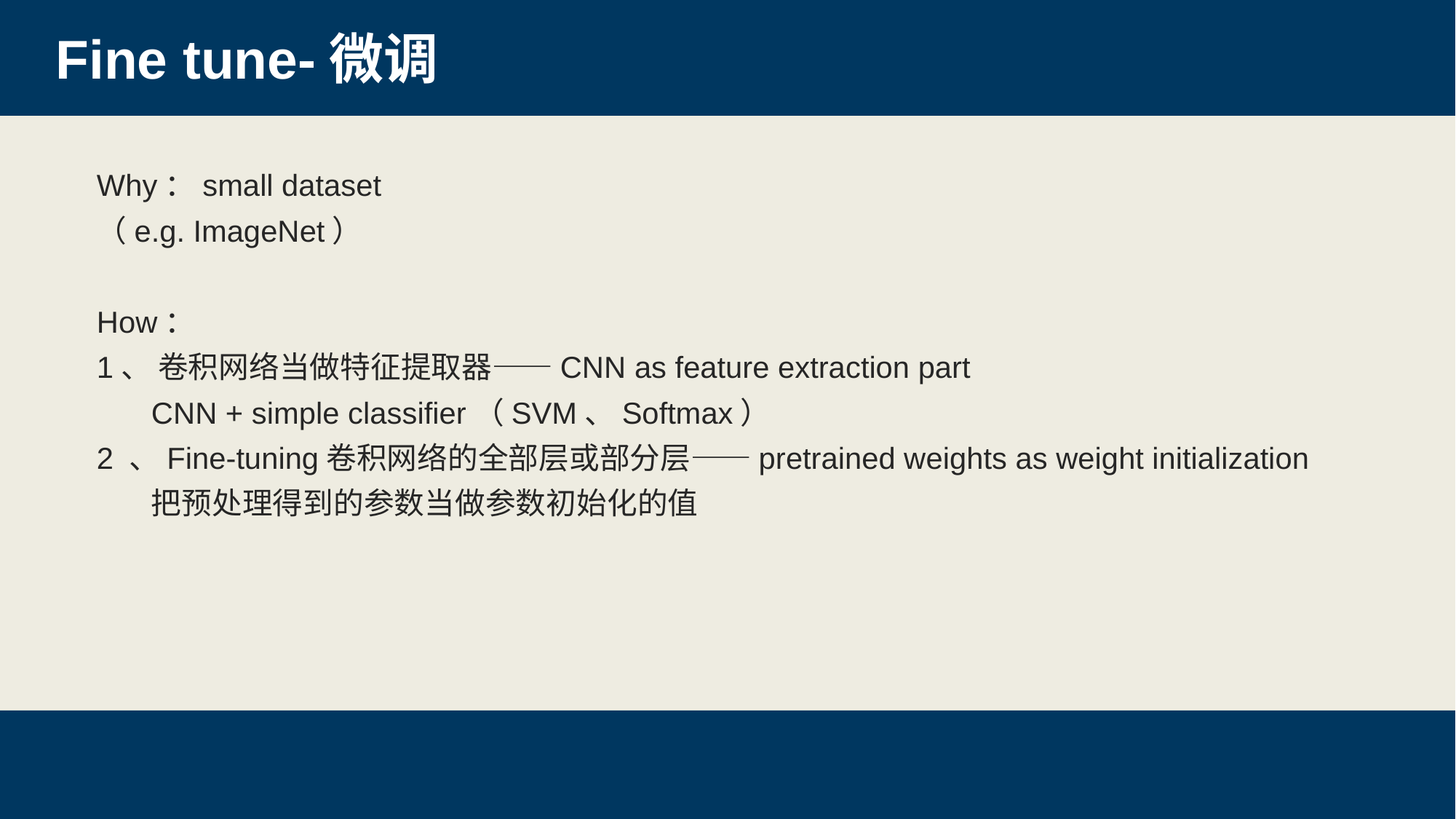

Fine tune-微调
Why：small dataset
（e.g. ImageNet）

How：
1、 卷积网络当做特征提取器——CNN as feature extraction part
CNN + simple classifier（SVM、Softmax）
2 、Fine-tuning卷积网络的全部层或部分层——pretrained weights as weight initialization
把预处理得到的参数当做参数初始化的值

13